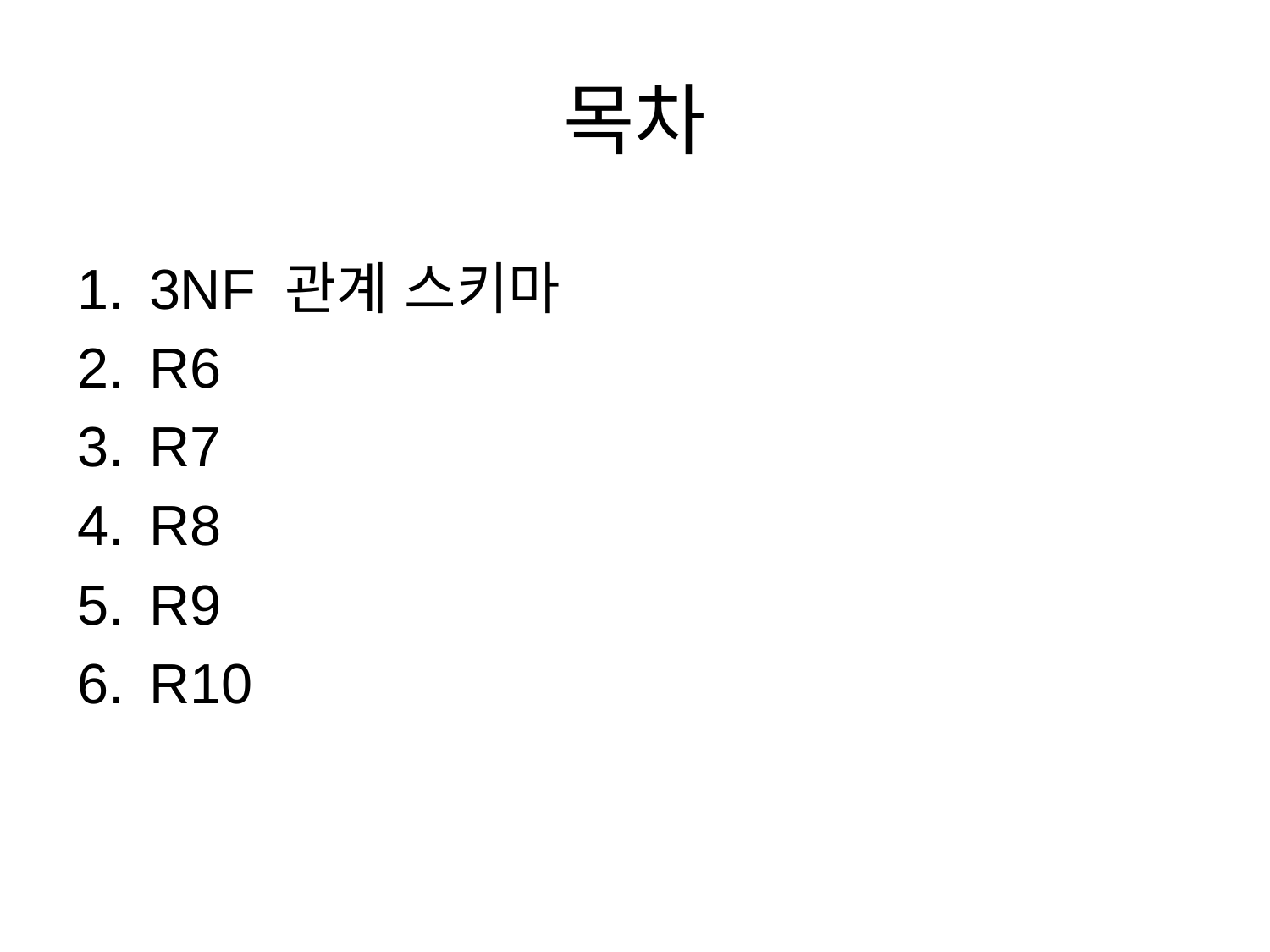

# 목차
3NF 관계 스키마
R6
R7
R8
R9
R10